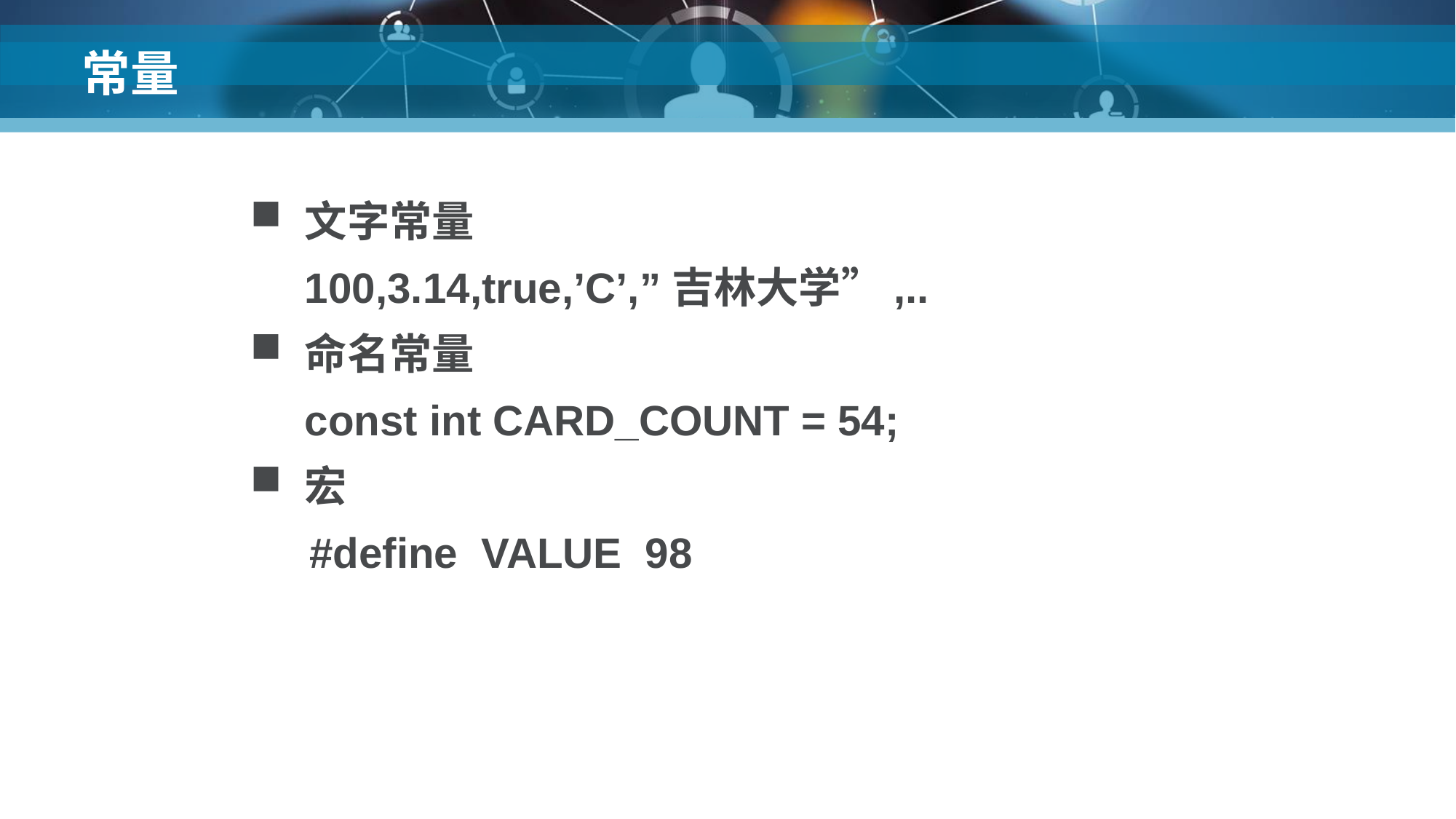

# 常量
文字常量
100,3.14,true,’C’,”吉林大学”,..
命名常量
const int CARD_COUNT = 54;
宏
     #define  VALUE  98